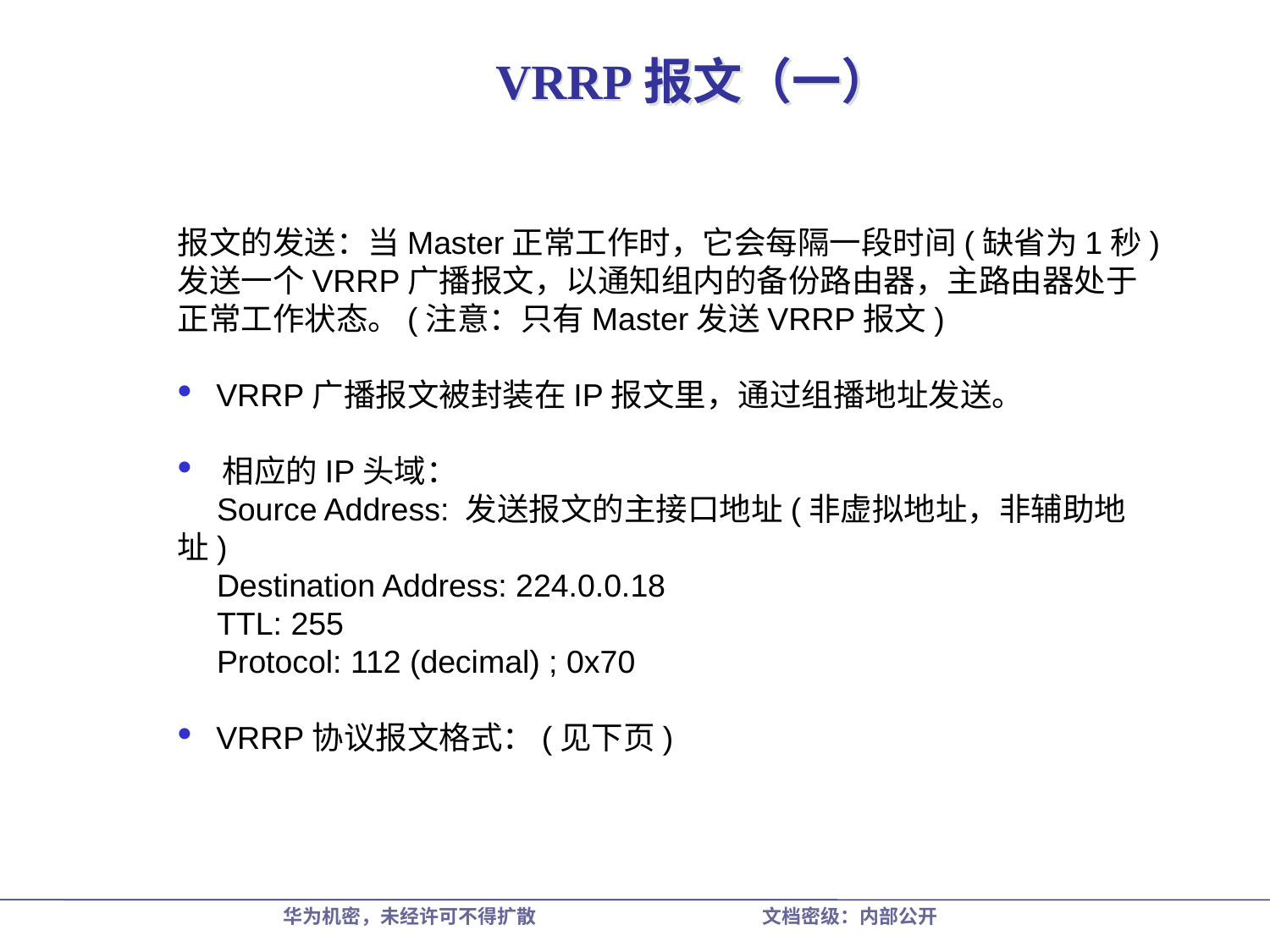

# VRRP报文（一）
报文的发送：当Master正常工作时，它会每隔一段时间(缺省为1秒)发送一个VRRP广播报文，以通知组内的备份路由器，主路由器处于正常工作状态。(注意：只有Master发送VRRP报文)

 VRRP广播报文被封装在IP报文里，通过组播地址发送。

 相应的IP头域：
　Source Address: 发送报文的主接口地址(非虚拟地址，非辅助地址)
　Destination Address: 224.0.0.18
　TTL: 255
　Protocol: 112 (decimal) ; 0x70

 VRRP协议报文格式：(见下页)